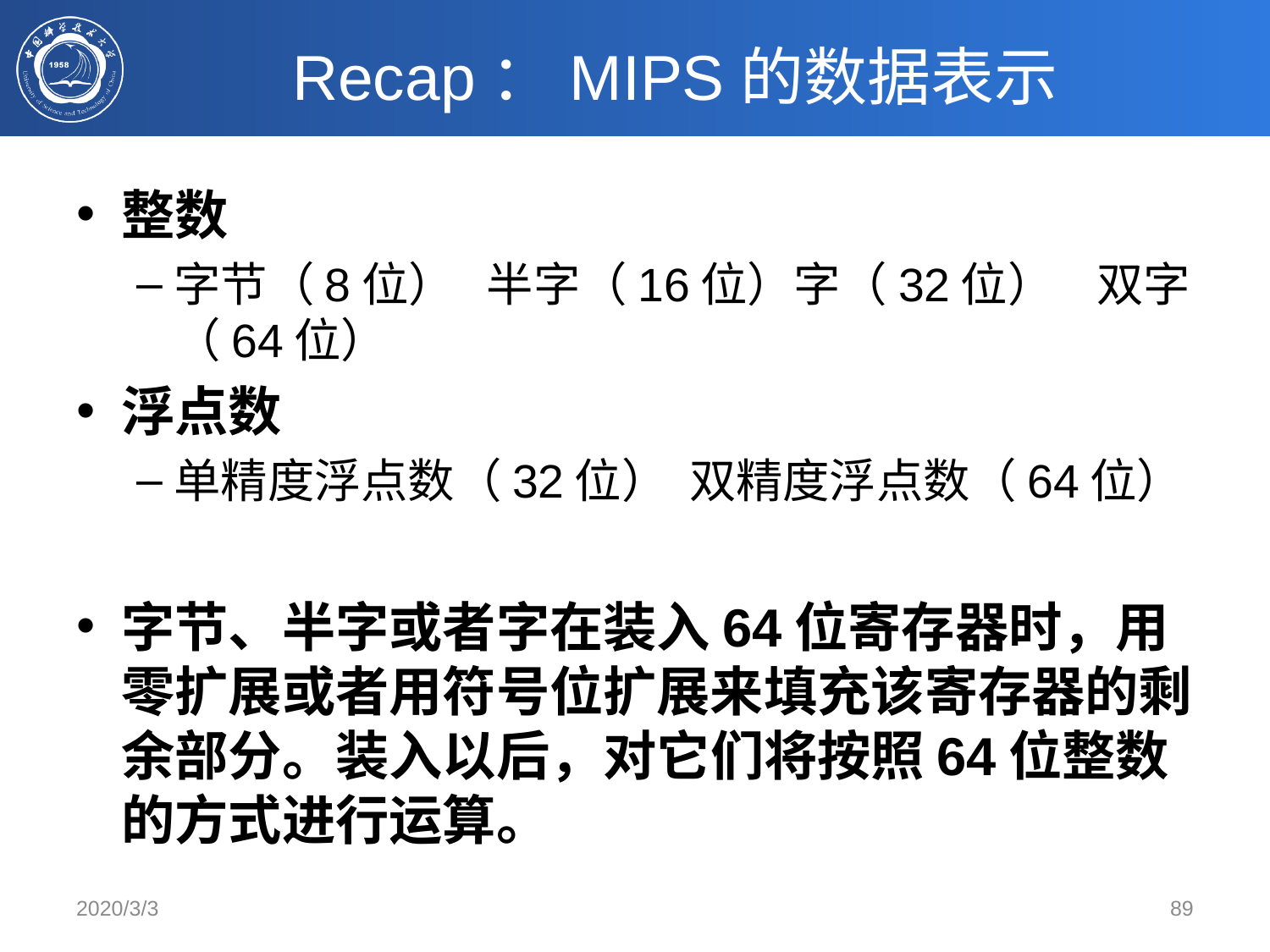

# Recap：MIPS的数据表示
整数
字节（8位）   半字（16位）字（32位）    双字（64位）
浮点数
单精度浮点数（32位）  双精度浮点数（64位）

字节、半字或者字在装入64位寄存器时，用零扩展或者用符号位扩展来填充该寄存器的剩余部分。装入以后，对它们将按照64位整数的方式进行运算。

2020/3/3
89